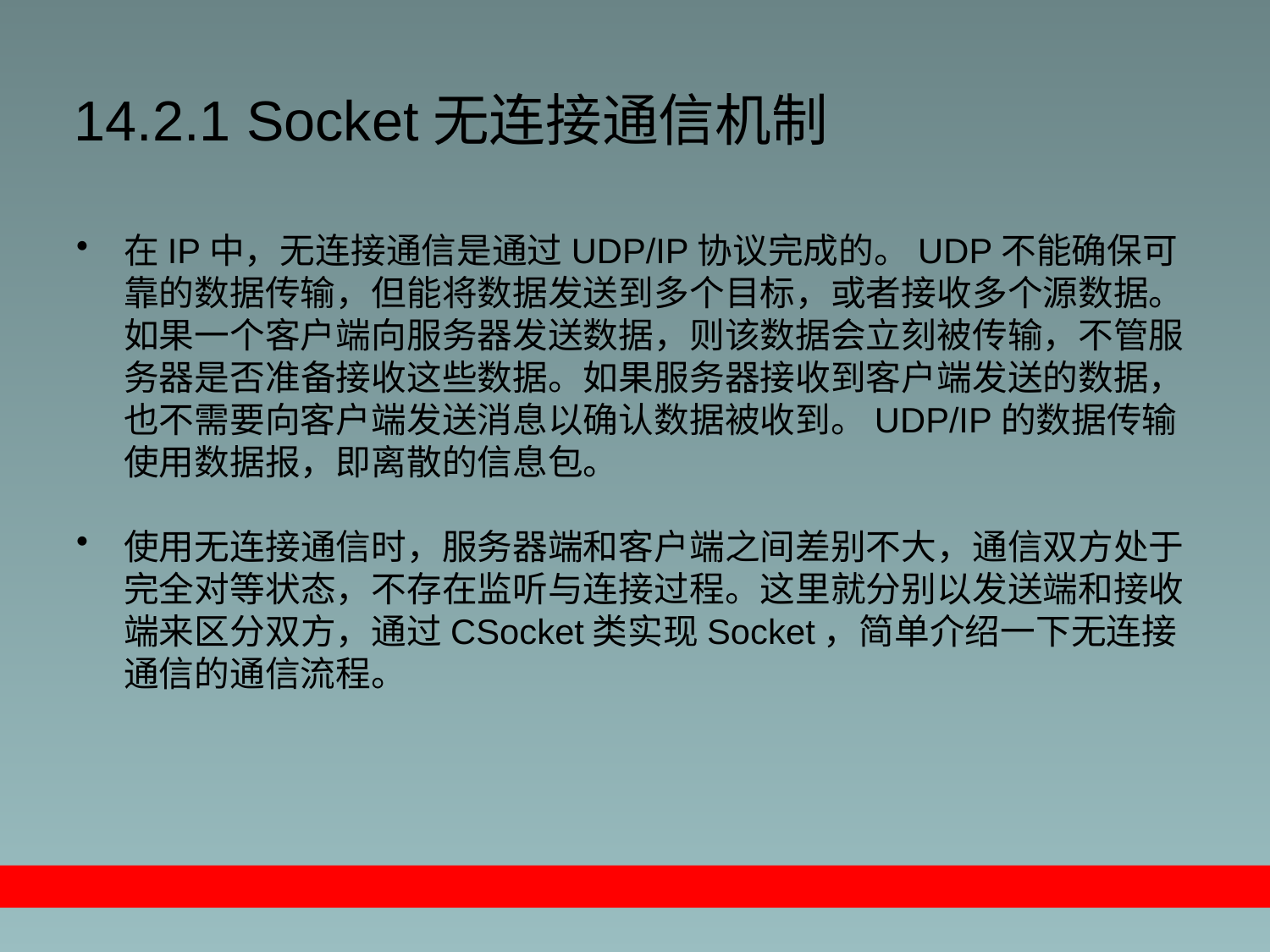

# 14.2.1 Socket无连接通信机制
在IP中，无连接通信是通过UDP/IP协议完成的。UDP不能确保可靠的数据传输，但能将数据发送到多个目标，或者接收多个源数据。如果一个客户端向服务器发送数据，则该数据会立刻被传输，不管服务器是否准备接收这些数据。如果服务器接收到客户端发送的数据，也不需要向客户端发送消息以确认数据被收到。UDP/IP的数据传输使用数据报，即离散的信息包。
使用无连接通信时，服务器端和客户端之间差别不大，通信双方处于完全对等状态，不存在监听与连接过程。这里就分别以发送端和接收端来区分双方，通过CSocket类实现Socket，简单介绍一下无连接通信的通信流程。